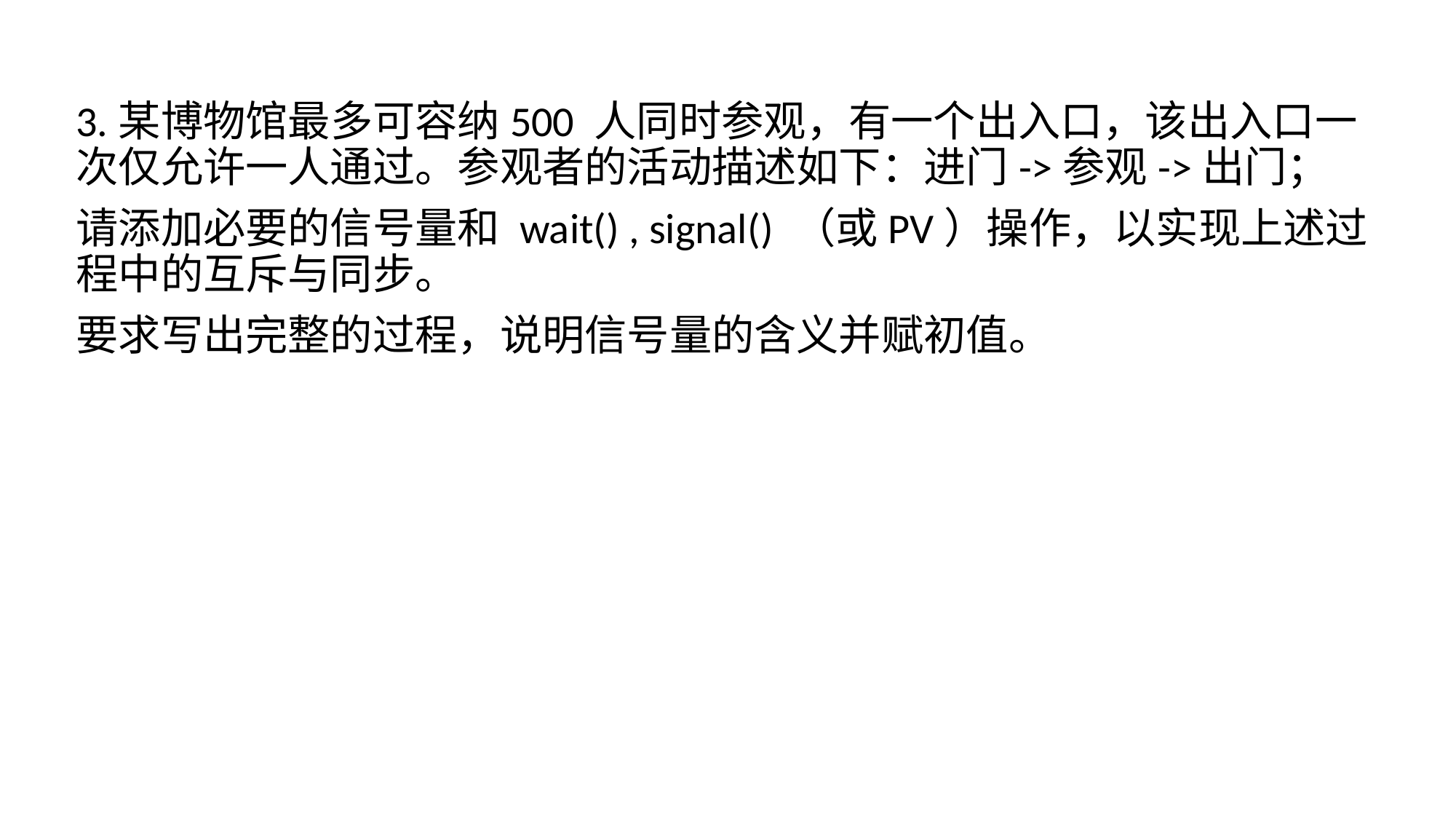

3.某博物馆最多可容纳500 人同时参观，有一个出入口，该出入口一次仅允许一人通过。参观者的活动描述如下：进门->参观->出门；
请添加必要的信号量和 wait() , signal() （或PV）操作，以实现上述过程中的互斥与同步。
要求写出完整的过程，说明信号量的含义并赋初值。